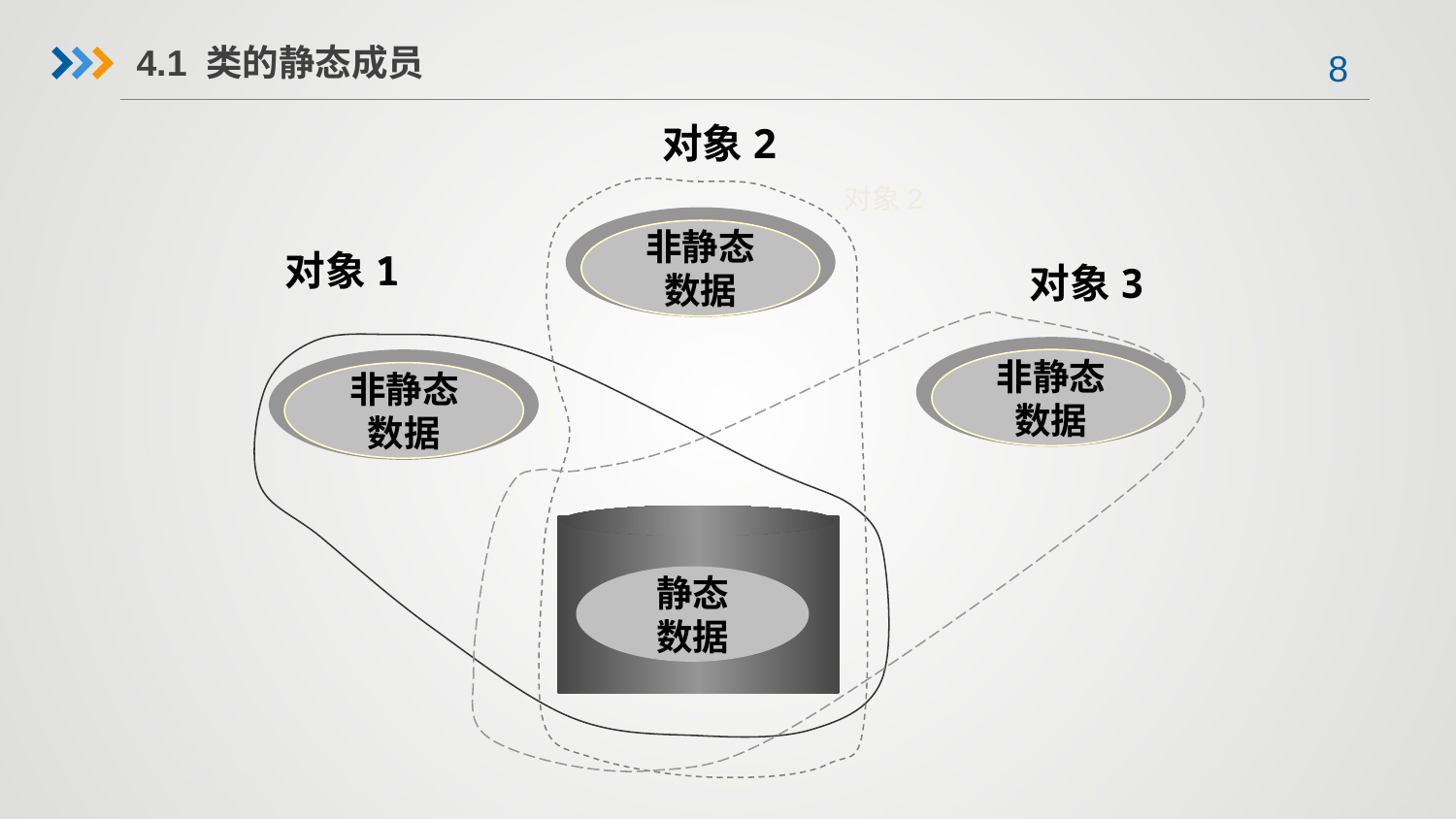

4.1 类的静态成员
对象2

对象2

非静态数据
对象1
对象3

非静态数据
非静态数据

静态
数据